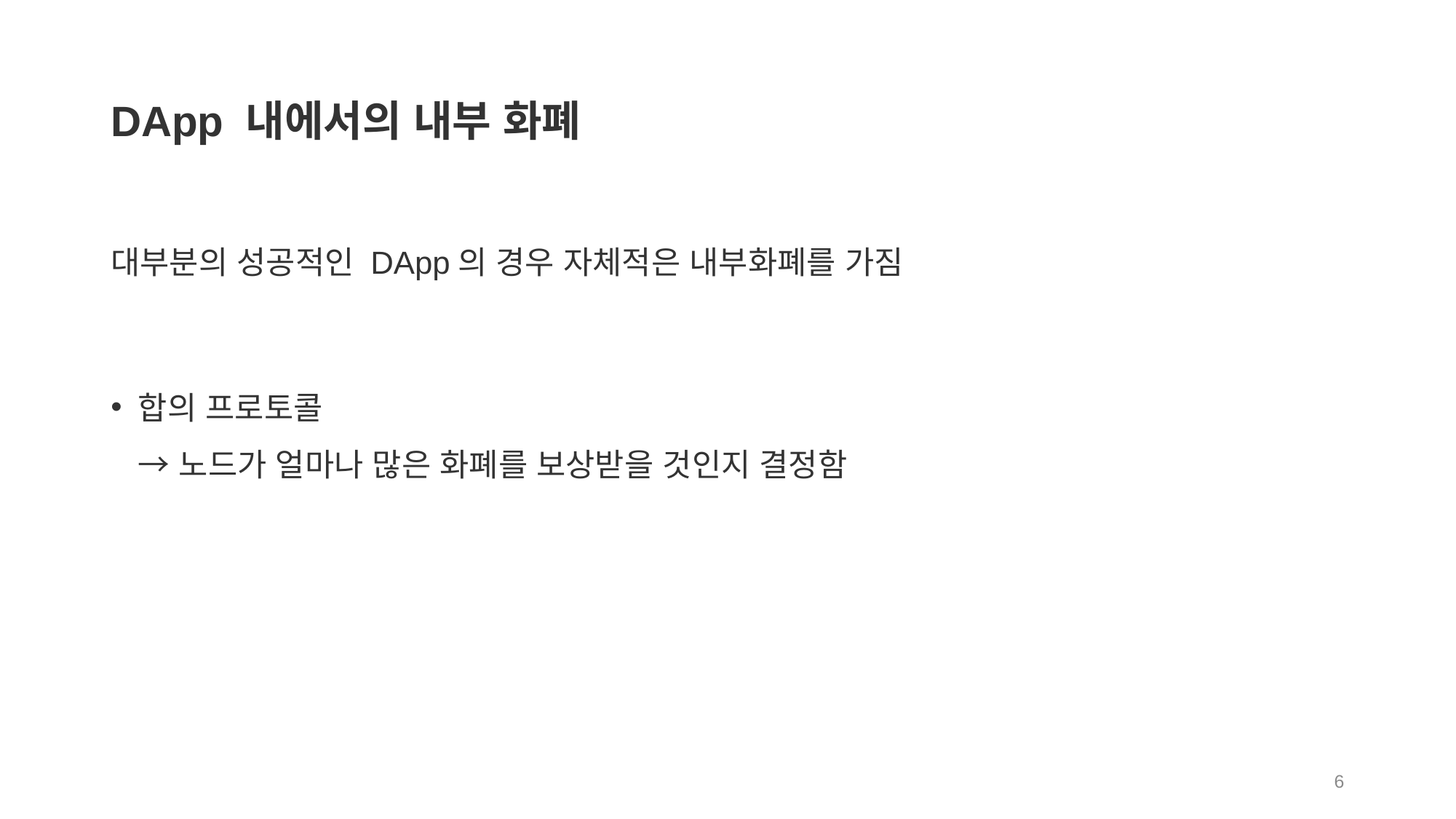

# DApp 내에서의 내부 화폐
대부분의 성공적인 DApp의 경우 자체적은 내부화폐를 가짐

합의 프로토콜
→ 노드가 얼마나 많은 화폐를 보상받을 것인지 결정함
6